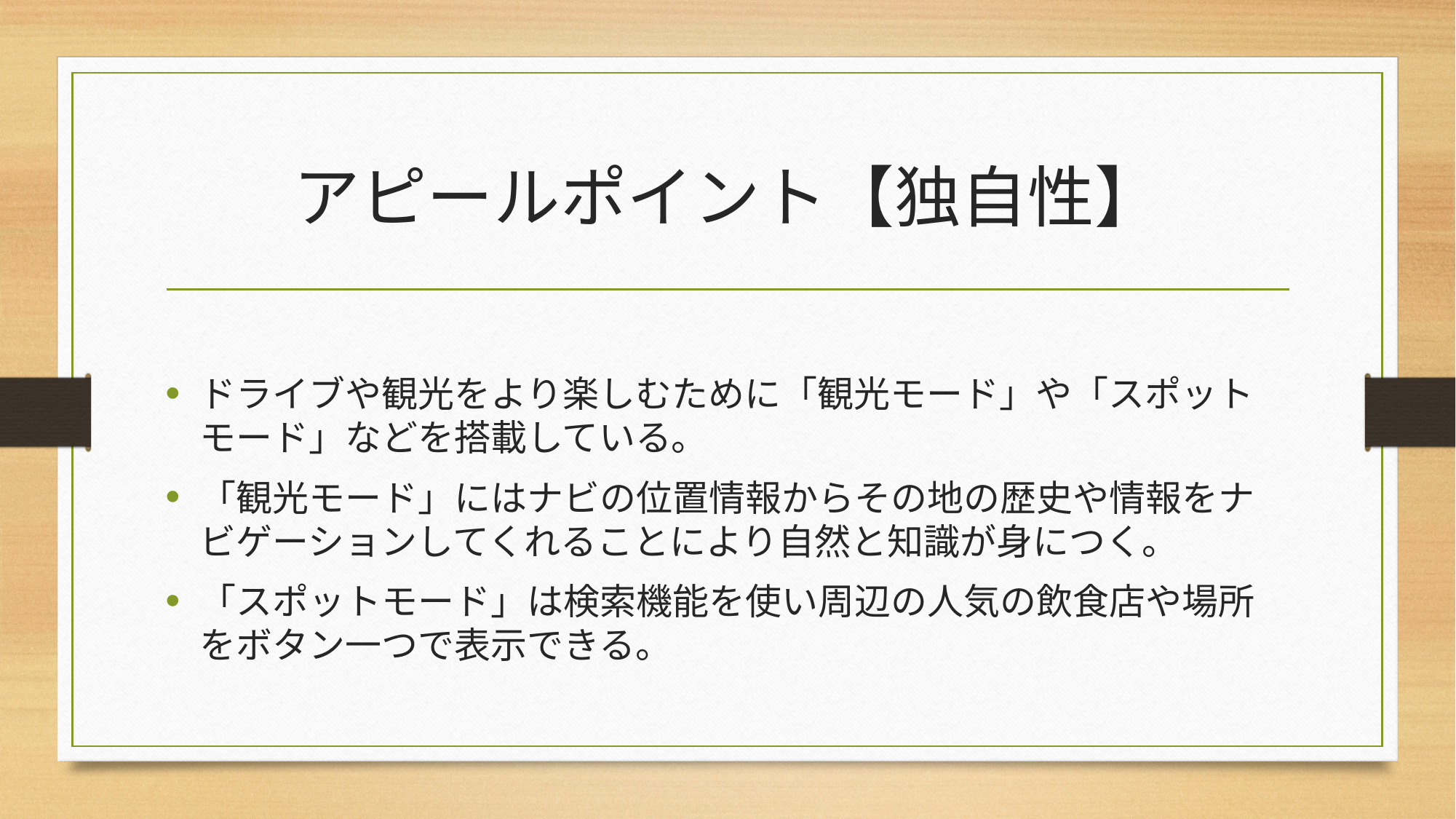

# アピールポイント【独自性】

ドライブや観光をより楽しむために「観光モード」や「スポットモード」などを搭載している。
「観光モード」にはナビの位置情報からその地の歴史や情報をナビゲーションしてくれることにより自然と知識が身につく。
「スポットモード」は検索機能を使い周辺の人気の飲食店や場所をボタン一つで表示できる。